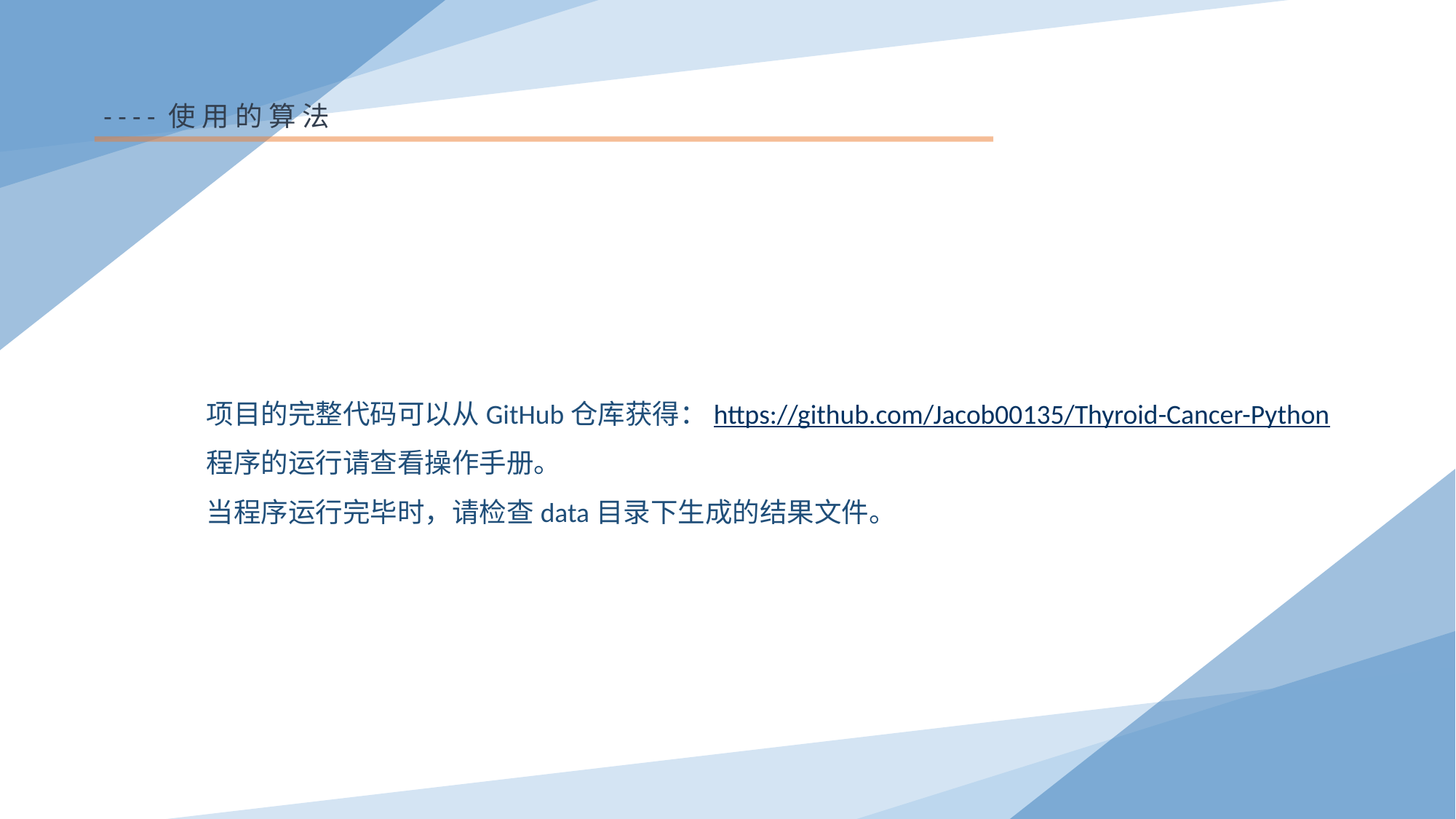

- - - - 使 用 的 算 法

项目的完整代码可以从GitHub仓库获得：https://github.com/Jacob00135/Thyroid-Cancer-Python
程序的运行请查看操作手册。
当程序运行完毕时，请检查data目录下生成的结果文件。